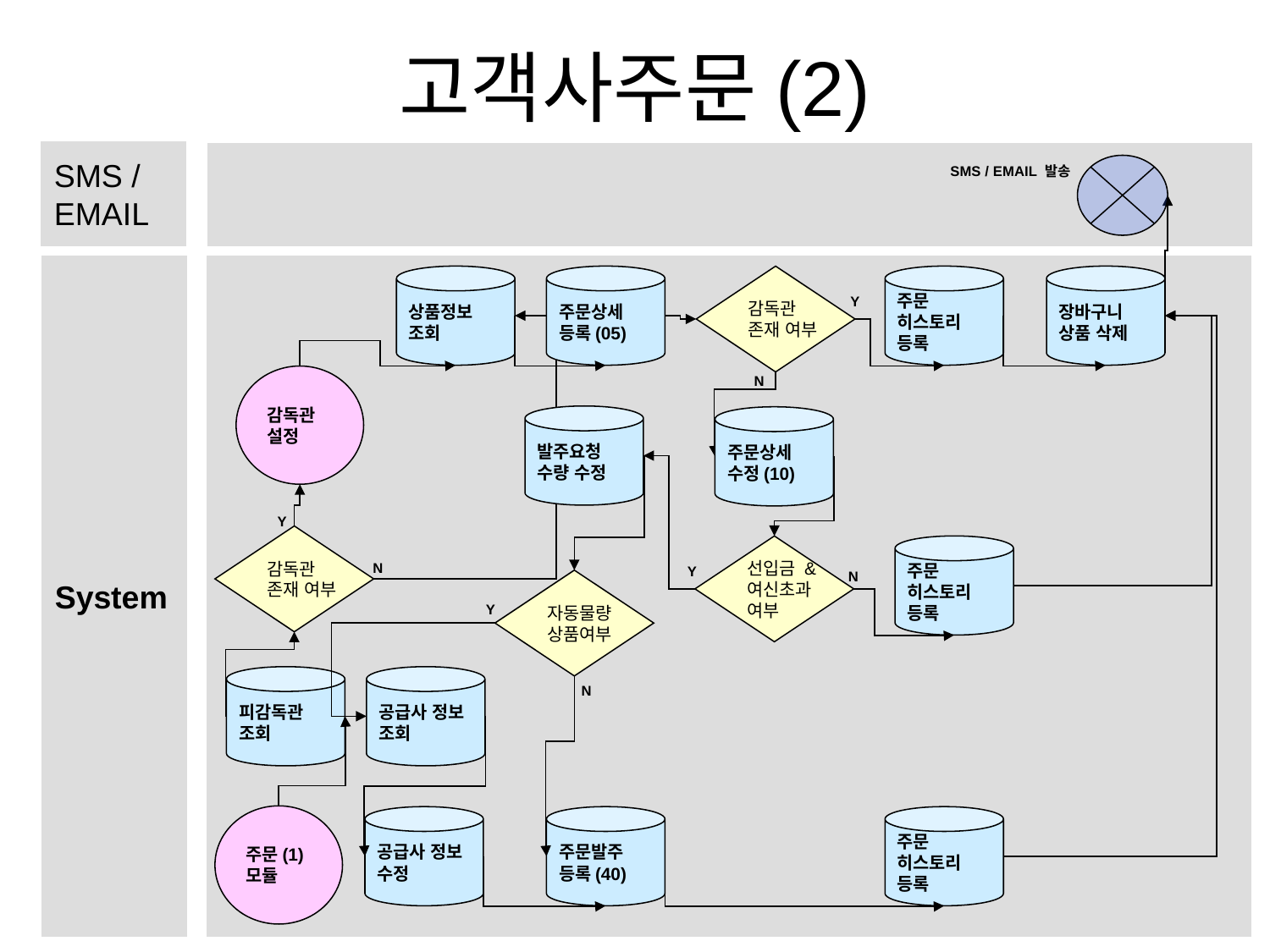

# 고객사주문(2)
SMS /
EMAIL

SMS / EMAIL 발송
System

상품정보
조회
주문상세
등록(05)
감독관
존재 여부
주문
히스토리
등록
장바구니
상품 삭제
Y
감독관
설정
N
발주요청
수량 수정
주문상세
수정(10)
Y
감독관
존재 여부
선입금 &
여신초과
여부
주문
히스토리
등록
N
Y
N
자동물량
상품여부
Y
피감독관
조회
공급사 정보
조회
N
주문(1)
모듈
공급사 정보
수정
주문발주
등록(40)
주문
히스토리
등록